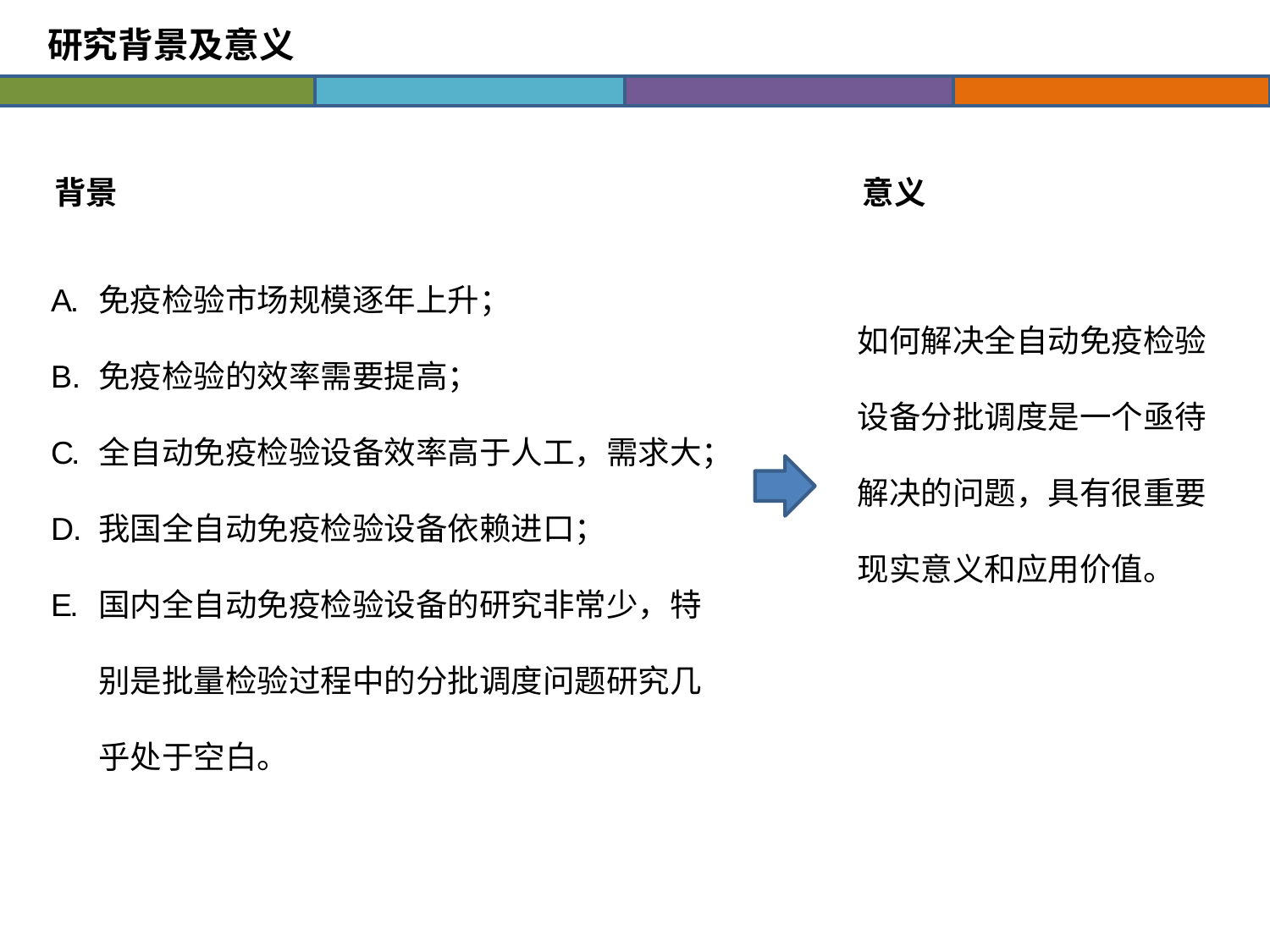

研究背景及意义
背景
意义
免疫检验市场规模逐年上升；
免疫检验的效率需要提高；
全自动免疫检验设备效率高于人工，需求大；
我国全自动免疫检验设备依赖进口；
国内全自动免疫检验设备的研究非常少，特别是批量检验过程中的分批调度问题研究几乎处于空白。
如何解决全自动免疫检验设备分批调度是一个亟待解决的问题，具有很重要现实意义和应用价值。